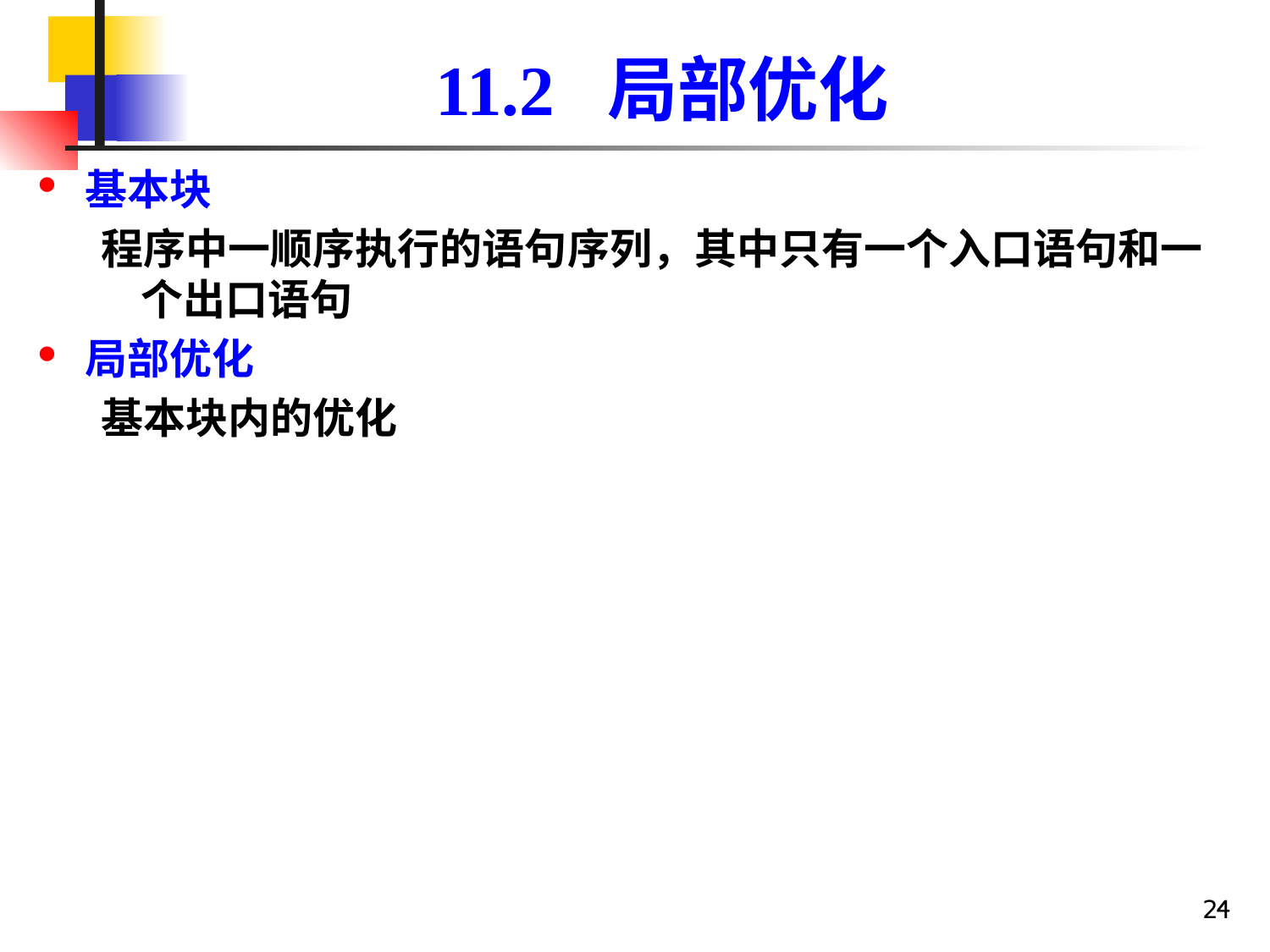

# 11.2  局部优化
基本块
程序中一顺序执行的语句序列，其中只有一个入口语句和一个出口语句
局部优化
基本块内的优化
24